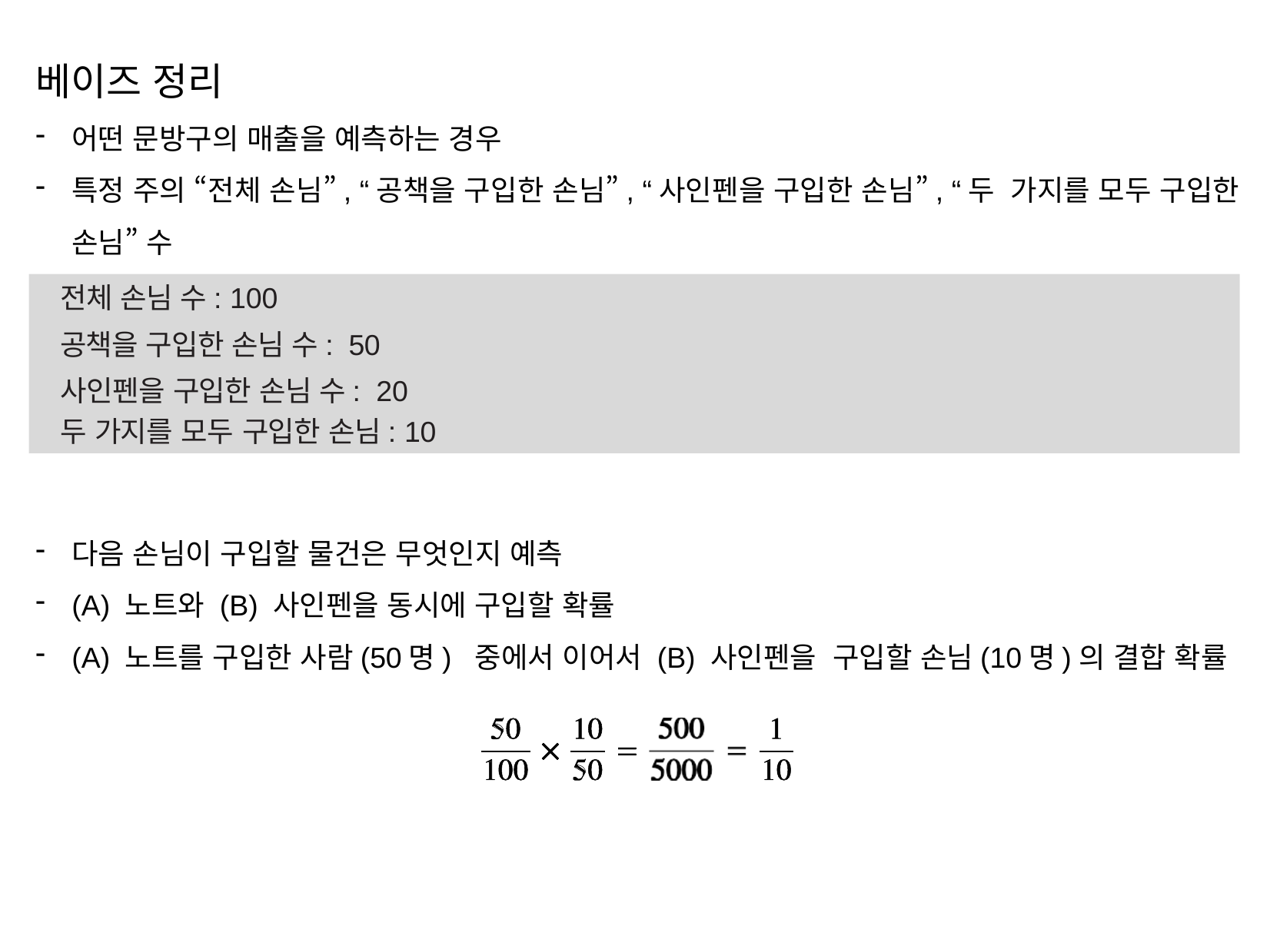

베이즈 정리
어떤 문방구의 매출을 예측하는 경우
특정 주의 “전체 손님”, “공책을 구입한 손님”, “사인펜을 구입한 손님”, “두  가지를 모두 구입한 손님” 수

다음 손님이 구입할 물건은 무엇인지 예측
(A) 노트와 (B) 사인펜을 동시에 구입할 확률
(A) 노트를 구입한 사람(50명)  중에서 이어서 (B) 사인펜을  구입할 손님(10명)의 결합 확률
전체 손님 수: 100
공책을 구입한 손님 수:  50
사인펜을 구입한 손님 수:  20
두 가지를 모두 구입한 손님: 10